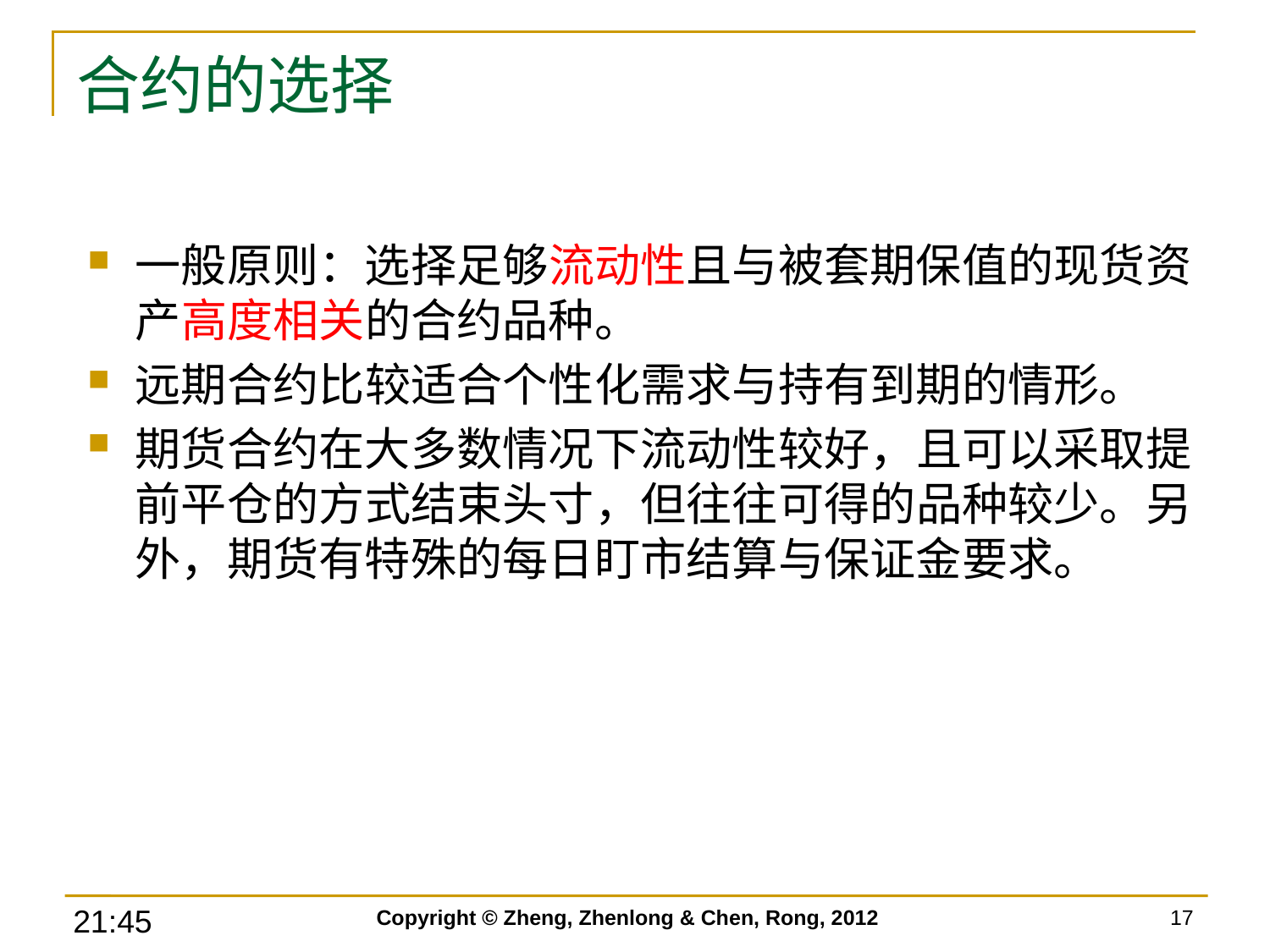

# 合约的选择

一般原则：选择足够流动性且与被套期保值的现货资产高度相关的合约品种。
远期合约比较适合个性化需求与持有到期的情形。
期货合约在大多数情况下流动性较好，且可以采取提前平仓的方式结束头寸，但往往可得的品种较少。另外，期货有特殊的每日盯市结算与保证金要求。
Copyright © Zheng, Zhenlong & Chen, Rong, 2012
17